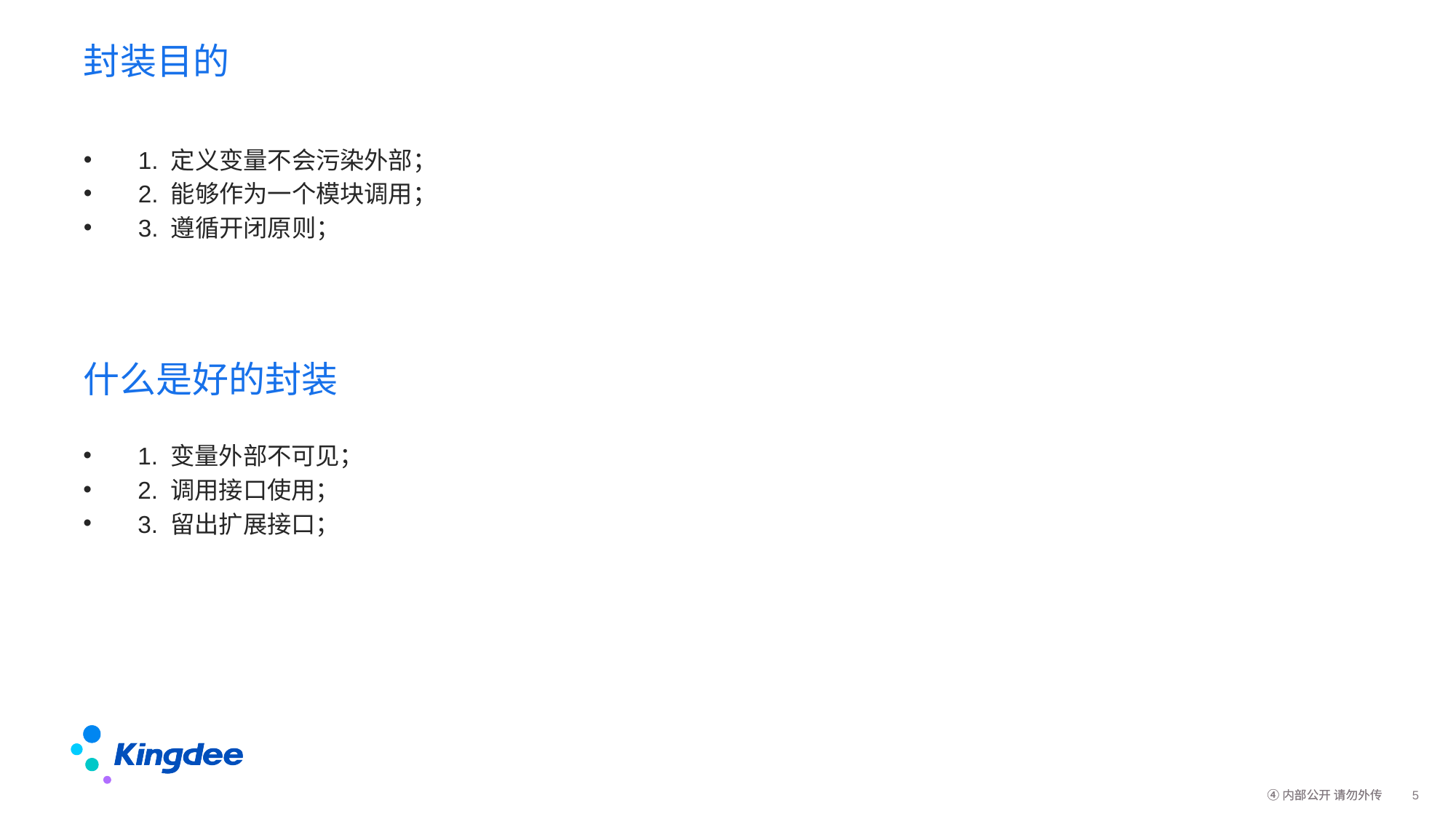

# 封装目的
1. 定义变量不会污染外部；
2. 能够作为一个模块调用；
3. 遵循开闭原则；
什么是好的封装
1. 变量外部不可见；
2. 调用接口使用；
3. 留出扩展接口；